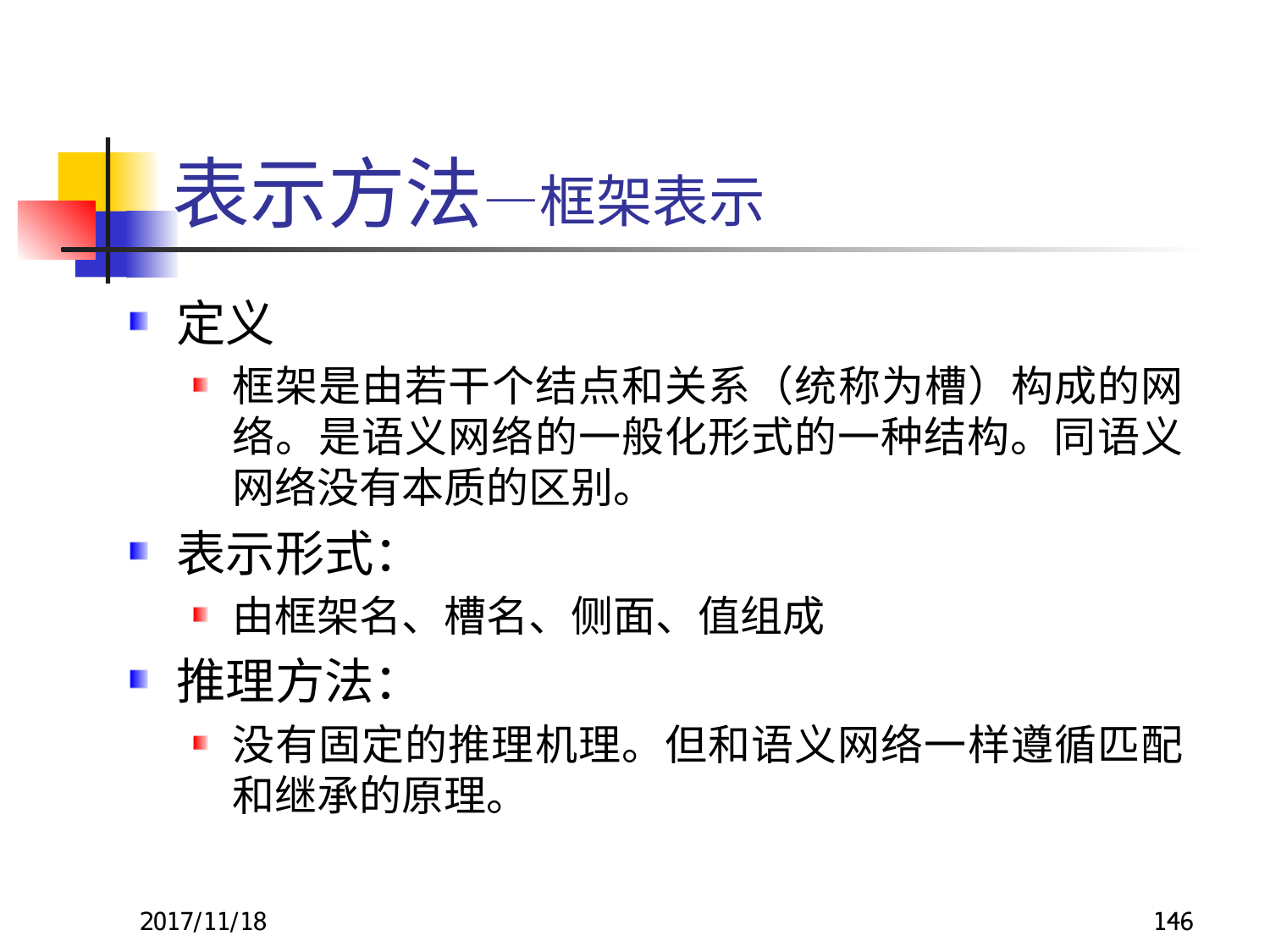

# 表示方法—框架表示
定义
框架是由若干个结点和关系（统称为槽）构成的网络。是语义网络的一般化形式的一种结构。同语义网络没有本质的区别。
表示形式：
由框架名、槽名、侧面、值组成
推理方法：
没有固定的推理机理。但和语义网络一样遵循匹配和继承的原理。
2017/11/18
146